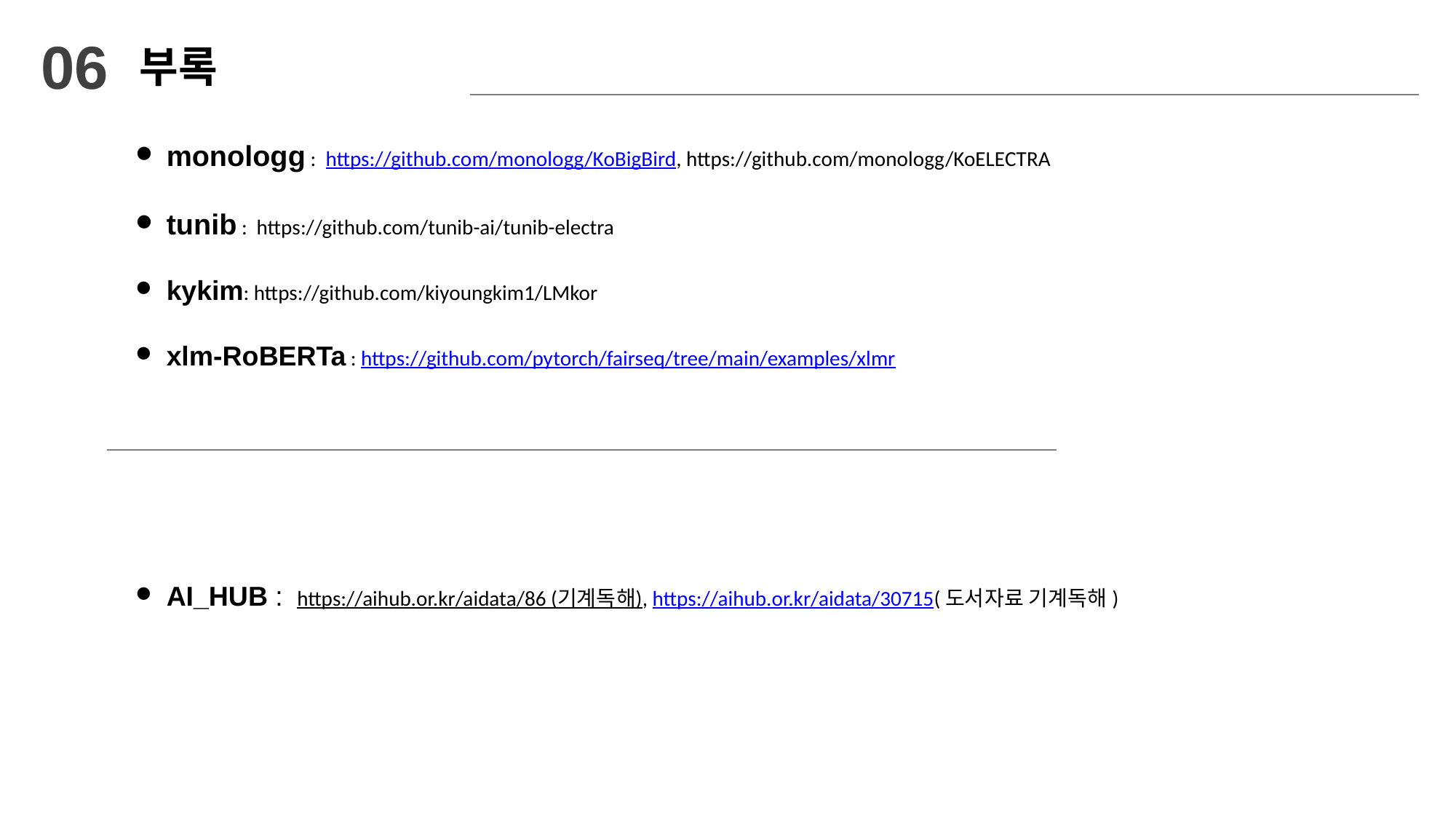

06
부록

monologg :  https://github.com/monologg/KoBigBird, https://github.com/monologg/KoELECTRA

tunib :  https://github.com/tunib-ai/tunib-electra

kykim: https://github.com/kiyoungkim1/LMkor

xlm-RoBERTa : https://github.com/pytorch/fairseq/tree/main/examples/xlmr

AI_HUB : https://aihub.or.kr/aidata/86 (기계독해), https://aihub.or.kr/aidata/30715(도서자료 기계독해)